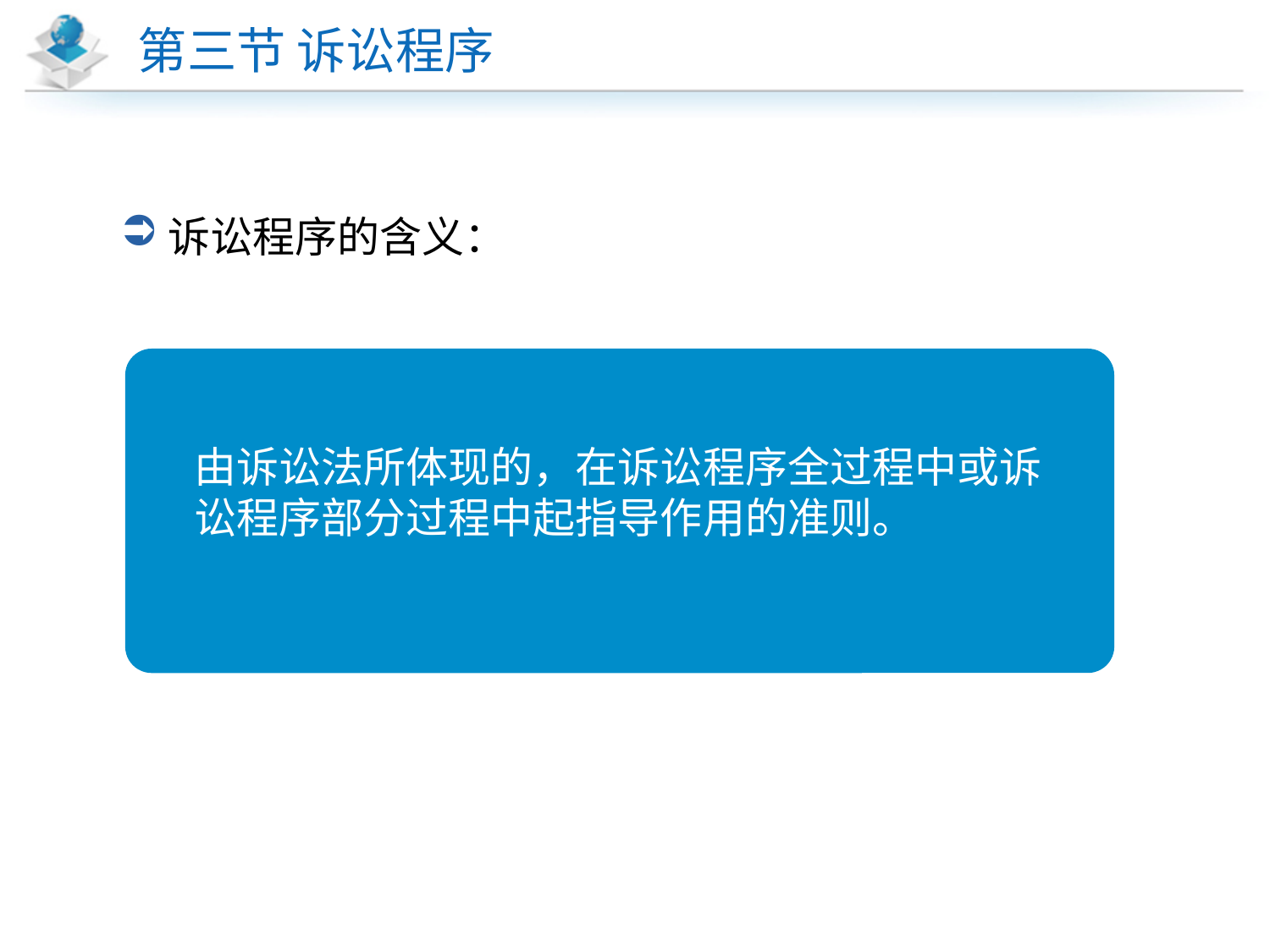

# 第三节 诉讼程序
诉讼程序的含义：

由诉讼法所体现的，在诉讼程序全过程中或诉讼程序部分过程中起指导作用的准则。